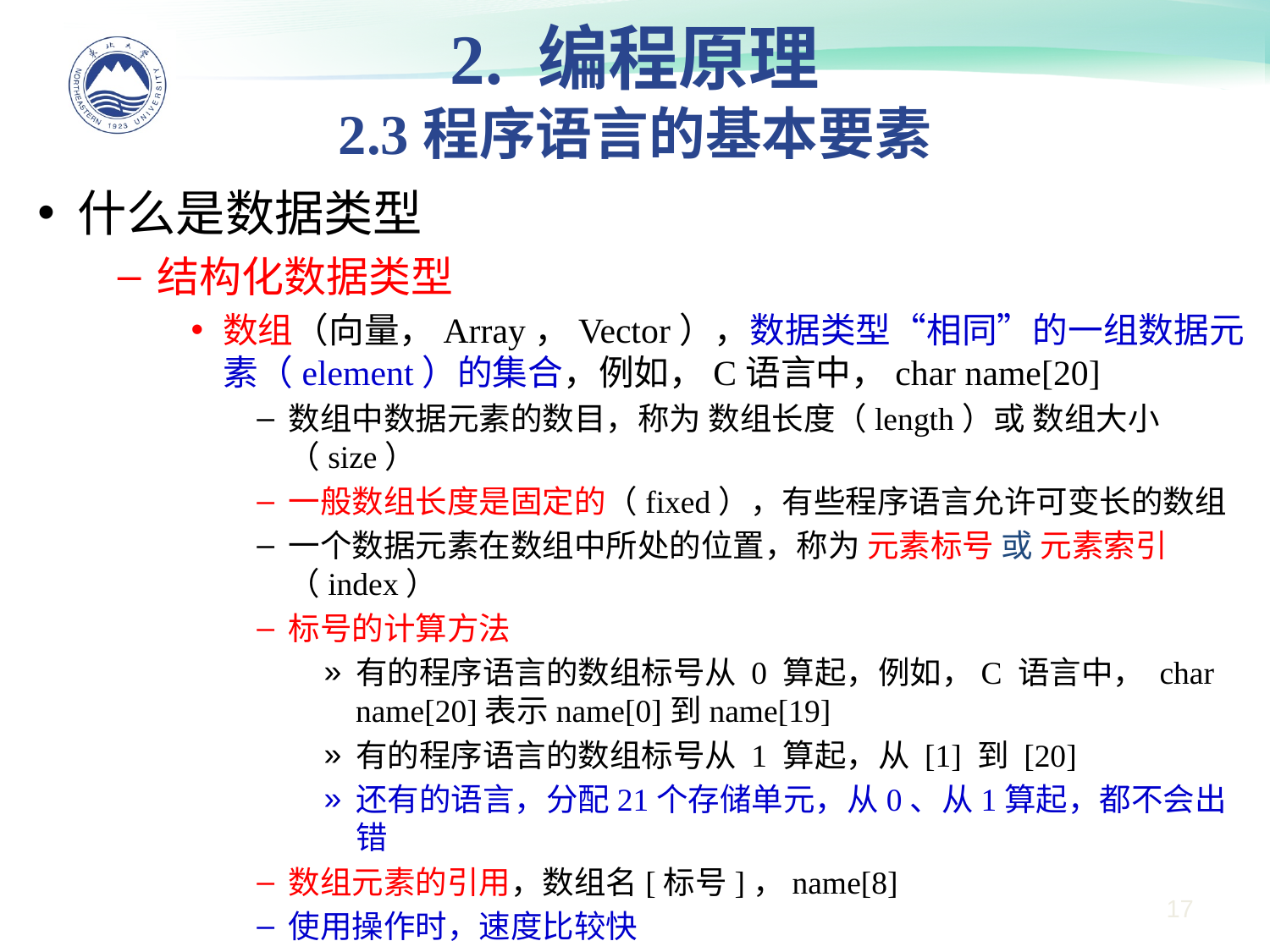

2. 编程原理
2.3程序语言的基本要素
什么是数据类型
结构化数据类型
数组（向量，Array，Vector），数据类型“相同”的一组数据元素（element）的集合，例如，C语言中，char name[20]
数组中数据元素的数目，称为 数组长度（length）或 数组大小（size）
一般数组长度是固定的（fixed），有些程序语言允许可变长的数组
一个数据元素在数组中所处的位置，称为 元素标号 或 元素索引（index）
标号的计算方法
有的程序语言的数组标号从 0 算起，例如，C 语言中， char name[20]表示name[0]到name[19]
有的程序语言的数组标号从 1 算起，从 [1] 到 [20]
还有的语言，分配21个存储单元，从0、从1算起，都不会出错
数组元素的引用，数组名[标号]，name[8]
使用操作时，速度比较快
17